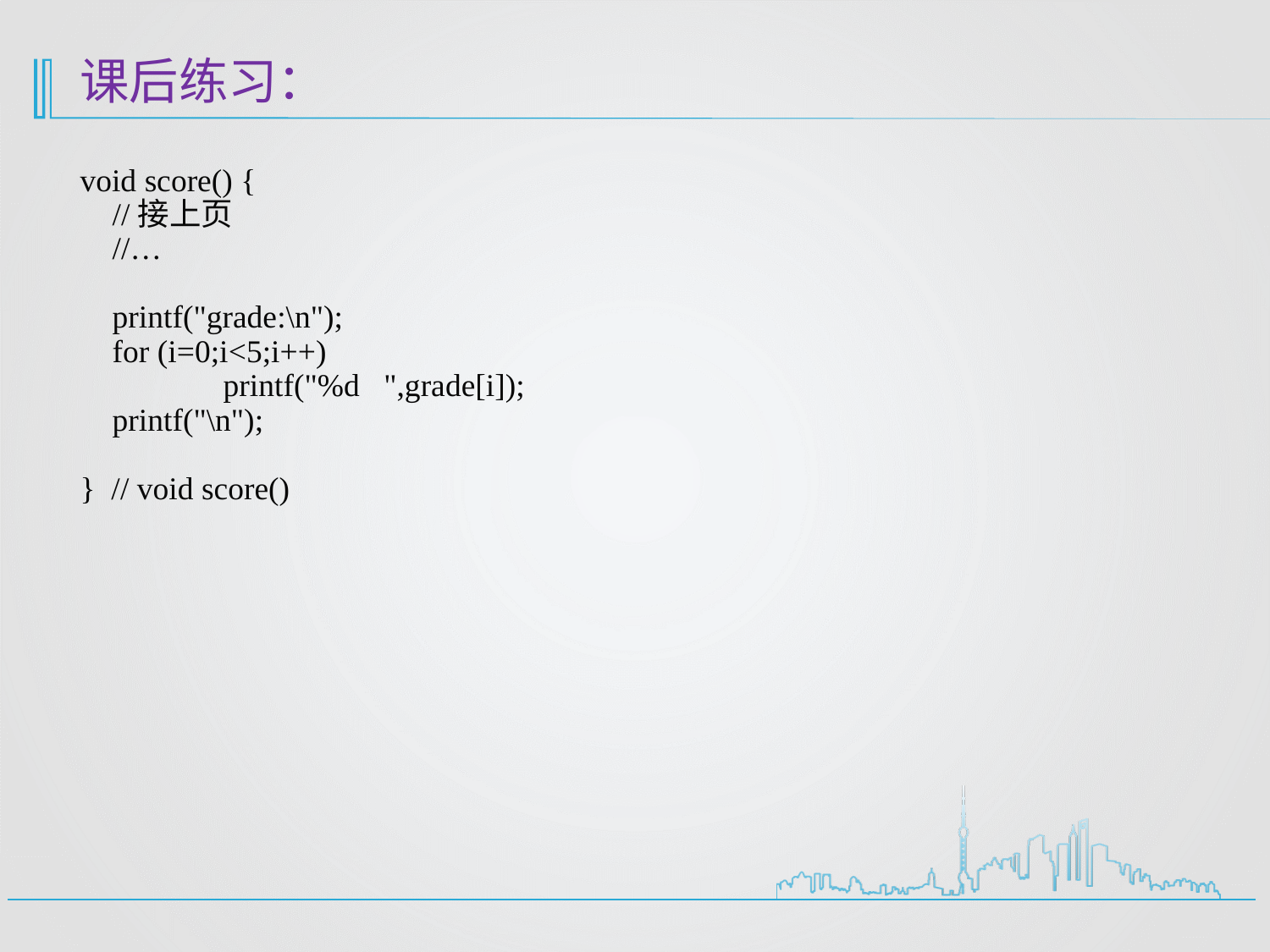

# 课后练习：
void score() {
    //接上页
    //…

    printf("grade:\n");
    for (i=0;i<5;i++)
	  printf("%d   ",grade[i]);
    printf("\n");

}  // void score()